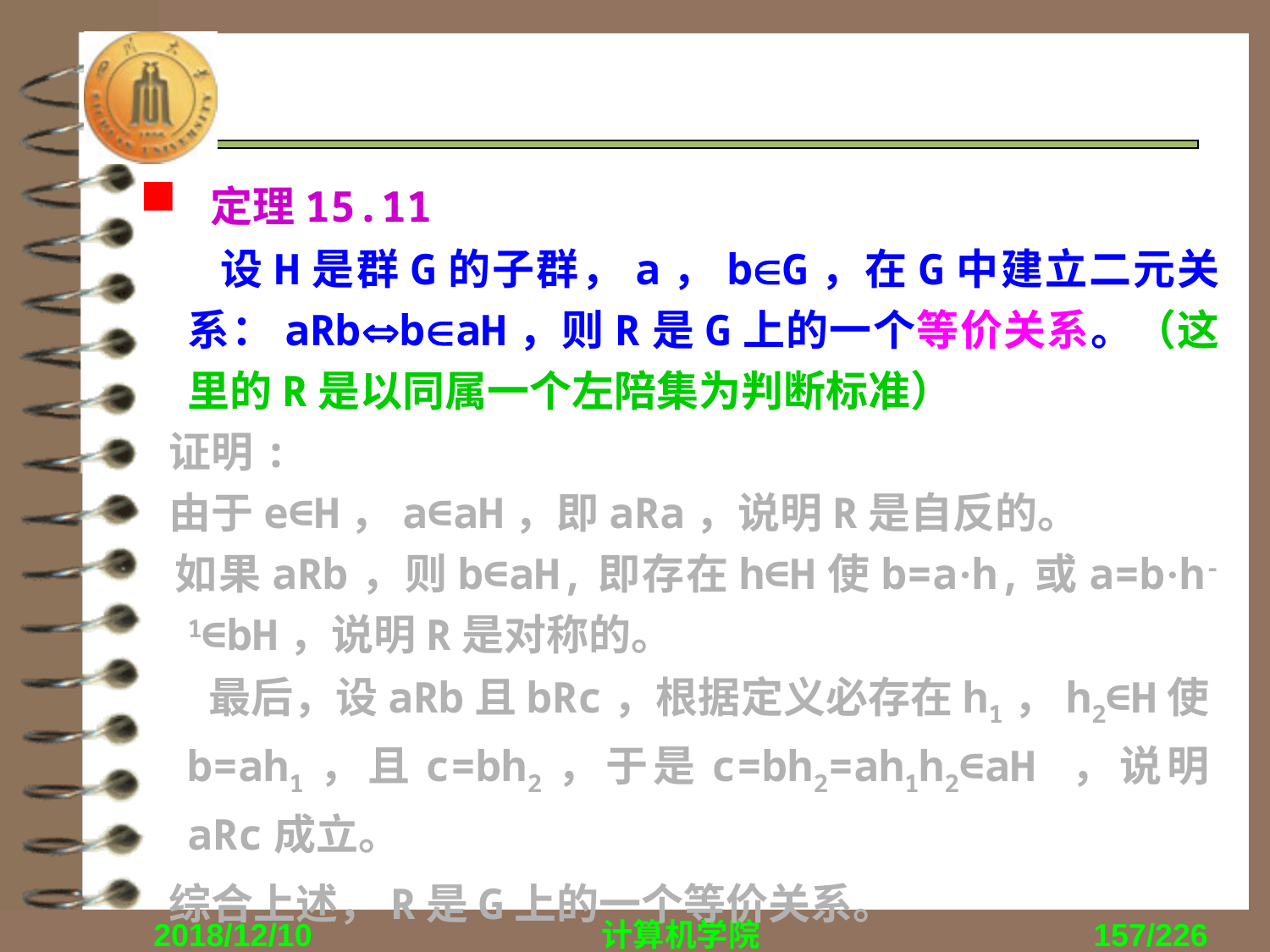

#
 定理15.11
      设H是群G的子群，a，b∈G，在G中建立二元关系：aRb⇔b∈aH，则R是G上的一个等价关系。（这里的R是以同属一个左陪集为判断标准）
  证明:
  由于e∈H，a∈aH，即aRa，说明R是自反的。
  如果aRb，则b∈aH,即存在h∈H使b=a·h,或a=b·h-1∈bH，说明R是对称的。
      最后，设aRb且bRc，根据定义必存在h1，h2∈H使b=ah1，且c=bh2，于是c=bh2=ah1h2∈aH ，说明aRc成立。
  综合上述，R是G上的一个等价关系。
2018/12/10
计算机学院
157/226